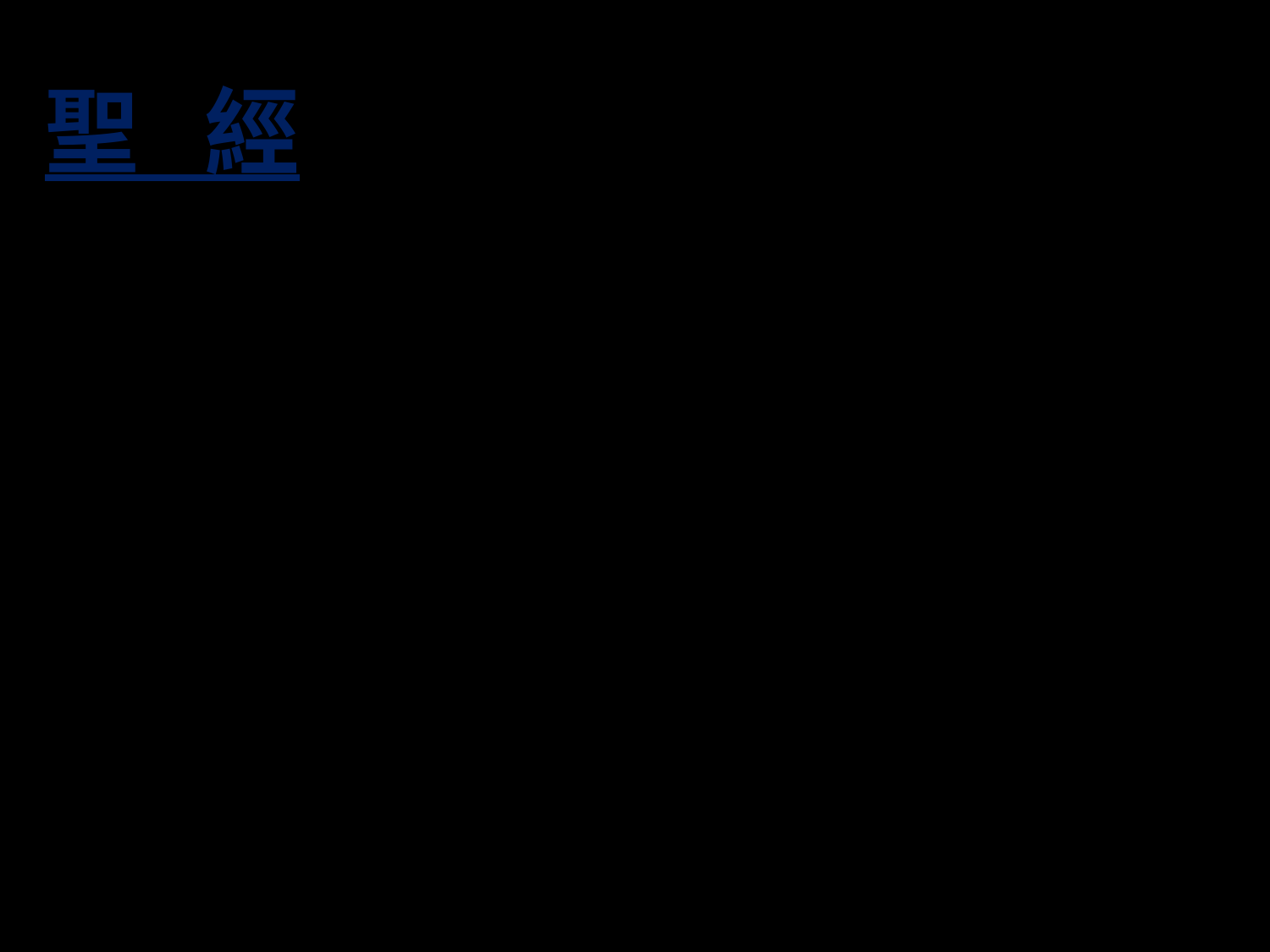

聖   經
10 他的夥伴西庇太的兒子雅各、約翰，也是這樣。耶穌對西門說：「不要怕！從今以後，你要得人了。」 11 他們把兩隻船攏了岸，就撇下所有的，跟從了耶穌。